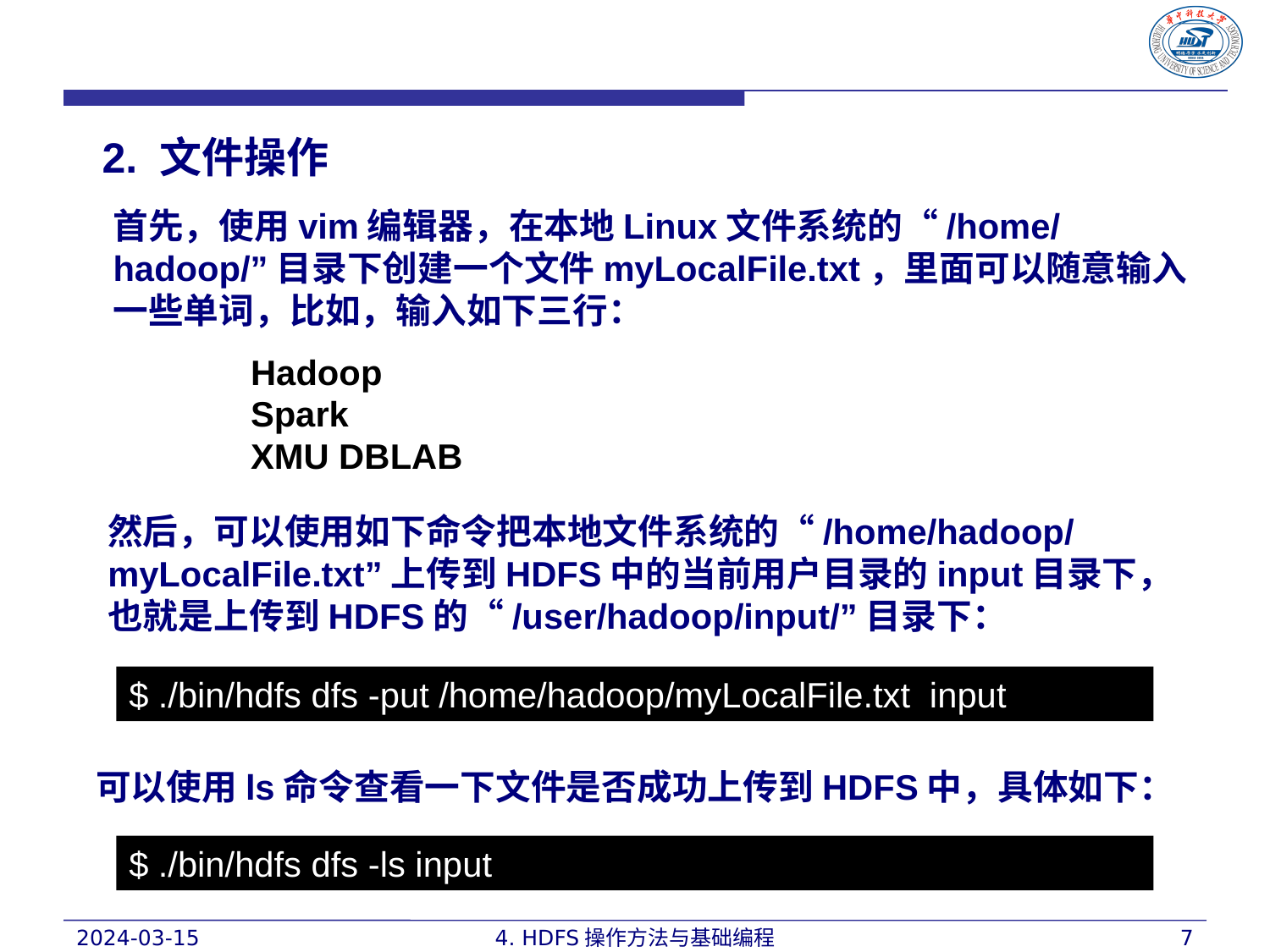

2. 文件操作
首先，使用vim编辑器，在本地Linux文件系统的“/home/hadoop/”目录下创建一个文件myLocalFile.txt，里面可以随意输入一些单词，比如，输入如下三行：
Hadoop
Spark
XMU DBLAB
然后，可以使用如下命令把本地文件系统的“/home/hadoop/myLocalFile.txt”上传到HDFS中的当前用户目录的input目录下，也就是上传到HDFS的“/user/hadoop/input/”目录下：
$ ./bin/hdfs dfs -put /home/hadoop/myLocalFile.txt  input
可以使用ls命令查看一下文件是否成功上传到HDFS中，具体如下：
$ ./bin/hdfs dfs -ls input
2024-03-15
4. HDFS操作方法与基础编程
7